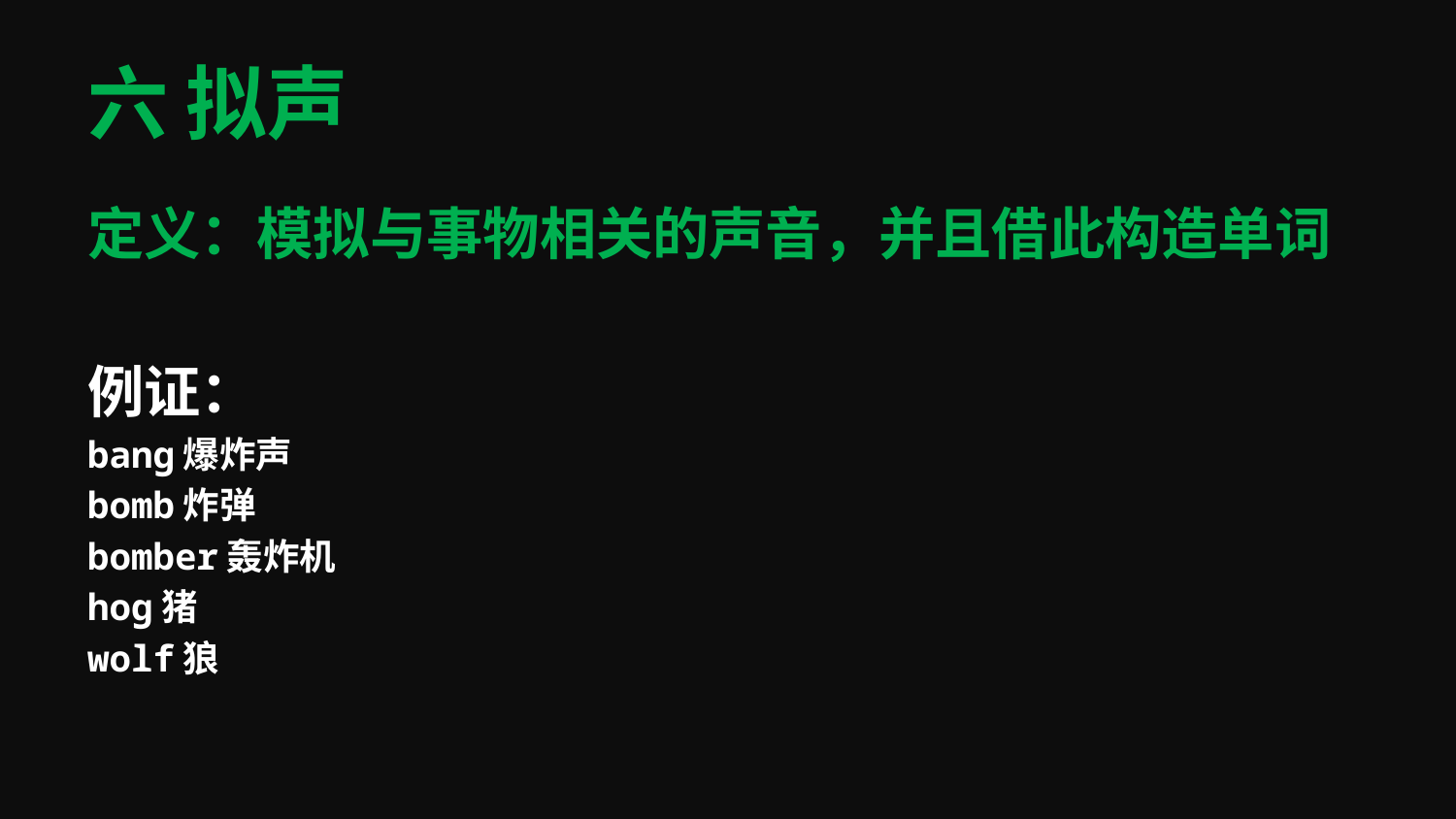

# 六 拟声
定义：模拟与事物相关的声音，并且借此构造单词

例证：
bang爆炸声
bomb炸弹
bomber轰炸机
hog猪
wolf狼